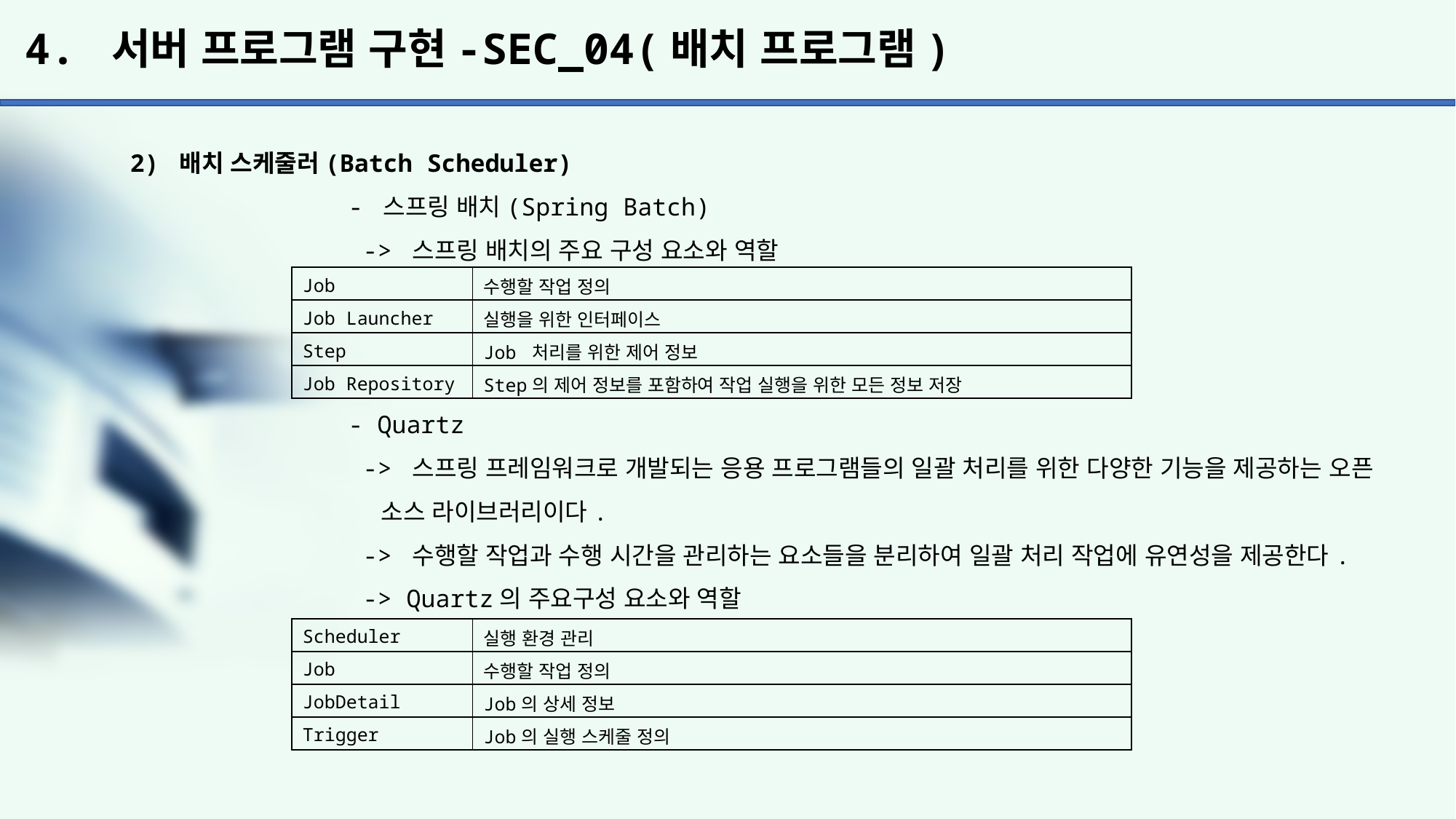

# 4. 서버 프로그램 구현-SEC_04(배치 프로그램)
2) 배치 스케줄러(Batch Scheduler)
		- 스프링 배치(Spring Batch)
		 -> 스프링 배치의 주요 구성 요소와 역할

		- Quartz
		 -> 스프링 프레임워크로 개발되는 응용 프로그램들의 일괄 처리를 위한 다양한 기능을 제공하는 오픈
		    소스 라이브러리이다.
		 -> 수행할 작업과 수행 시간을 관리하는 요소들을 분리하여 일괄 처리 작업에 유연성을 제공한다.
		 -> Quartz의 주요구성 요소와 역할

| Job | 수행할 작업 정의 |
| --- | --- |
| Job Launcher | 실행을 위한 인터페이스 |
| Step | Job 처리를 위한 제어 정보 |
| Job Repository | Step의 제어 정보를 포함하여 작업 실행을 위한 모든 정보 저장 |
| Scheduler | 실행 환경 관리 |
| --- | --- |
| Job | 수행할 작업 정의 |
| JobDetail | Job의 상세 정보 |
| Trigger | Job의 실행 스케줄 정의 |